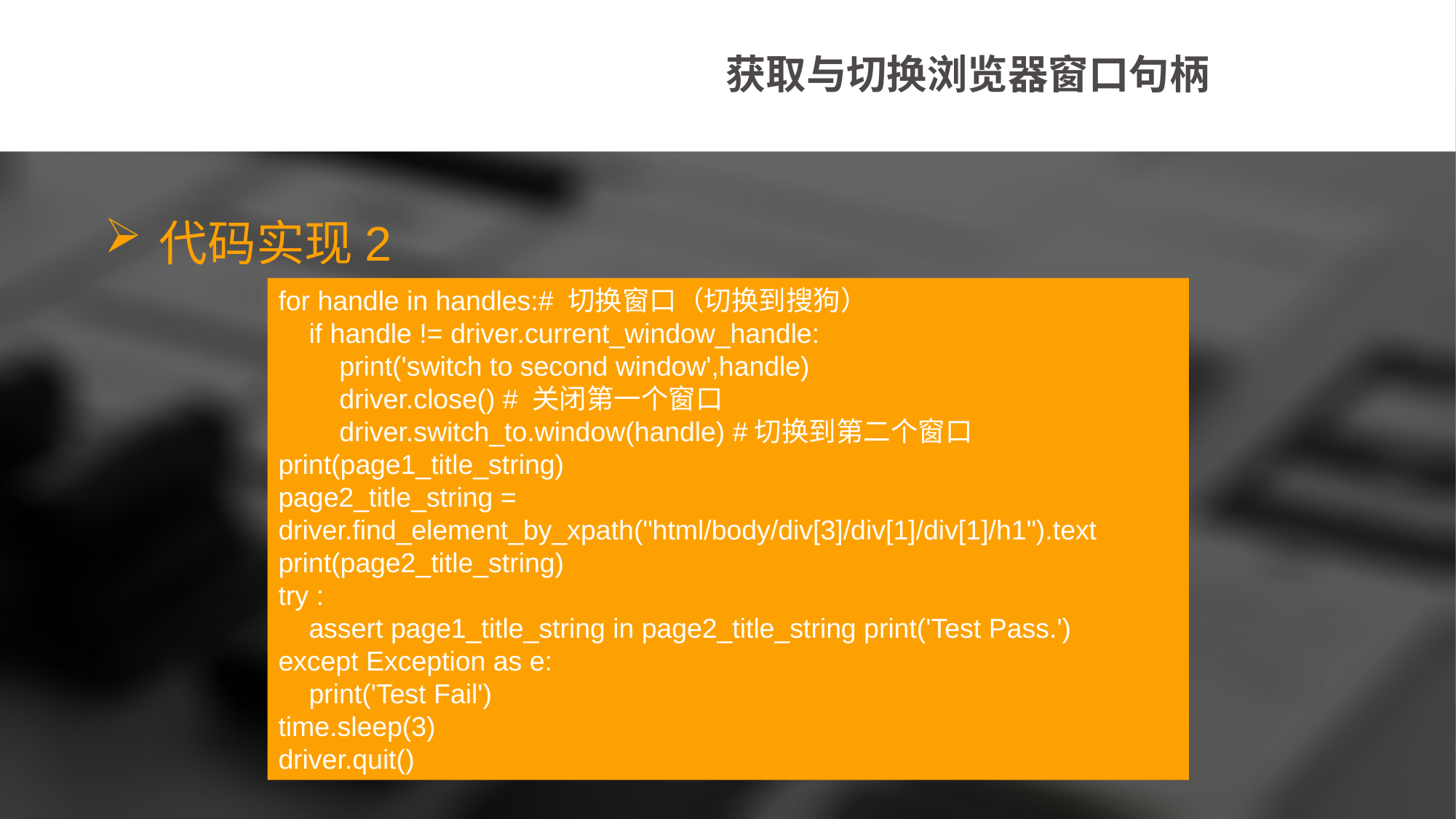

获取与切换浏览器窗口句柄
代码实现2
for handle in handles:# 切换窗口（切换到搜狗）
    if handle != driver.current_window_handle:
        print('switch to second window',handle)
        driver.close() # 关闭第一个窗口
        driver.switch_to.window(handle) #切换到第二个窗口
print(page1_title_string)
page2_title_string = driver.find_element_by_xpath("html/body/div[3]/div[1]/div[1]/h1").text print(page2_title_string)
try :
    assert page1_title_string in page2_title_string print('Test Pass.')
except Exception as e:
    print('Test Fail')
time.sleep(3)
driver.quit()